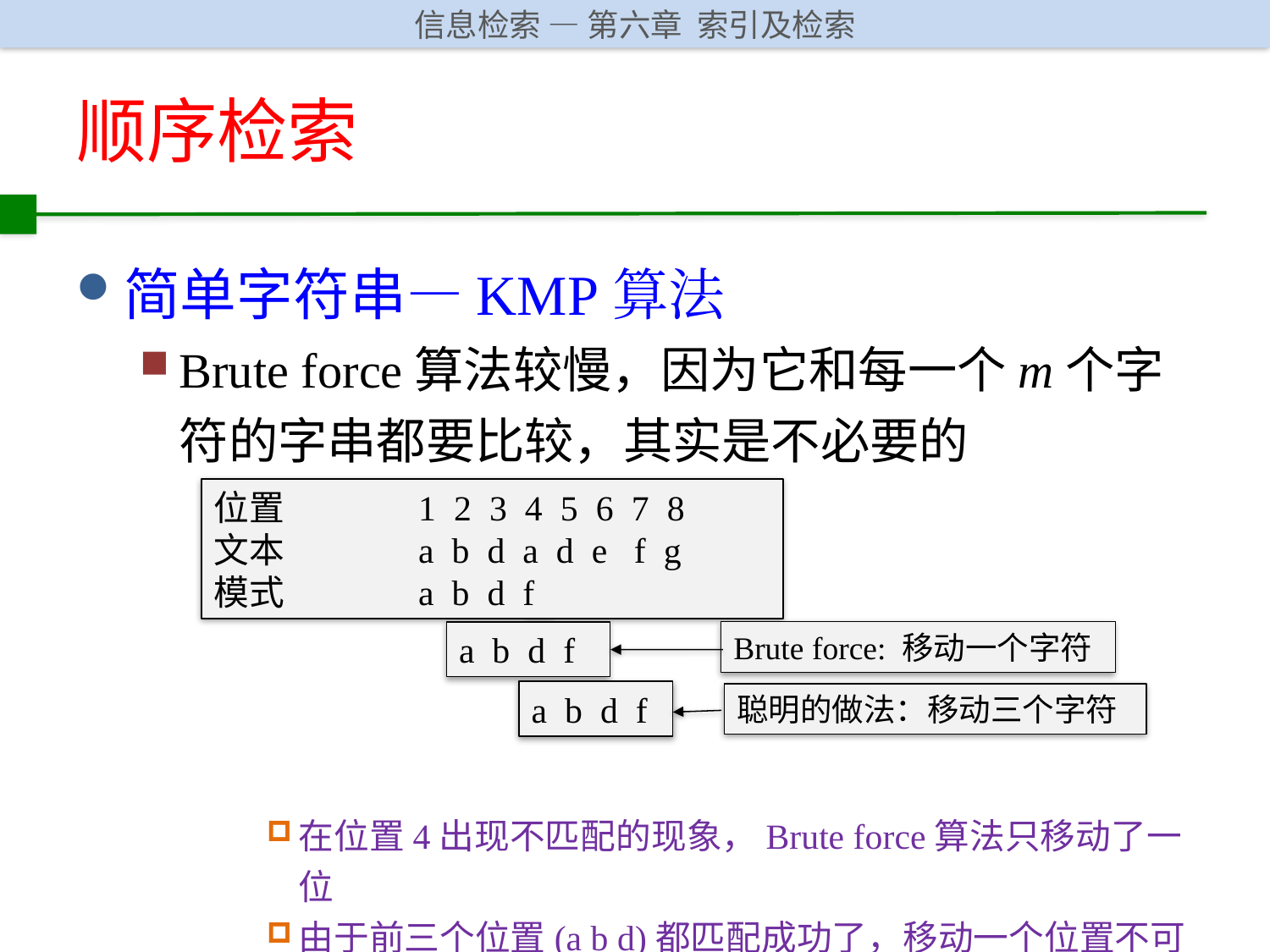

# 顺序检索
简单字符串—KMP算法
Brute force算法较慢，因为它和每一个m个字符的字串都要比较，其实是不必要的

在位置4出现不匹配的现象，Brute force算法只移动了一位
由于前三个位置(a b d)都匹配成功了，移动一个位置不可能找到“a”，因为它已经被识别为 “b”

位置                1  2  3  4  5  6  7  8
文本                a  b  d  a  d  e   f  g
模式                a  b  d  f

a  b  d  f
Brute force: 移动一个字符

a  b  d  f
聪明的做法：移动三个字符